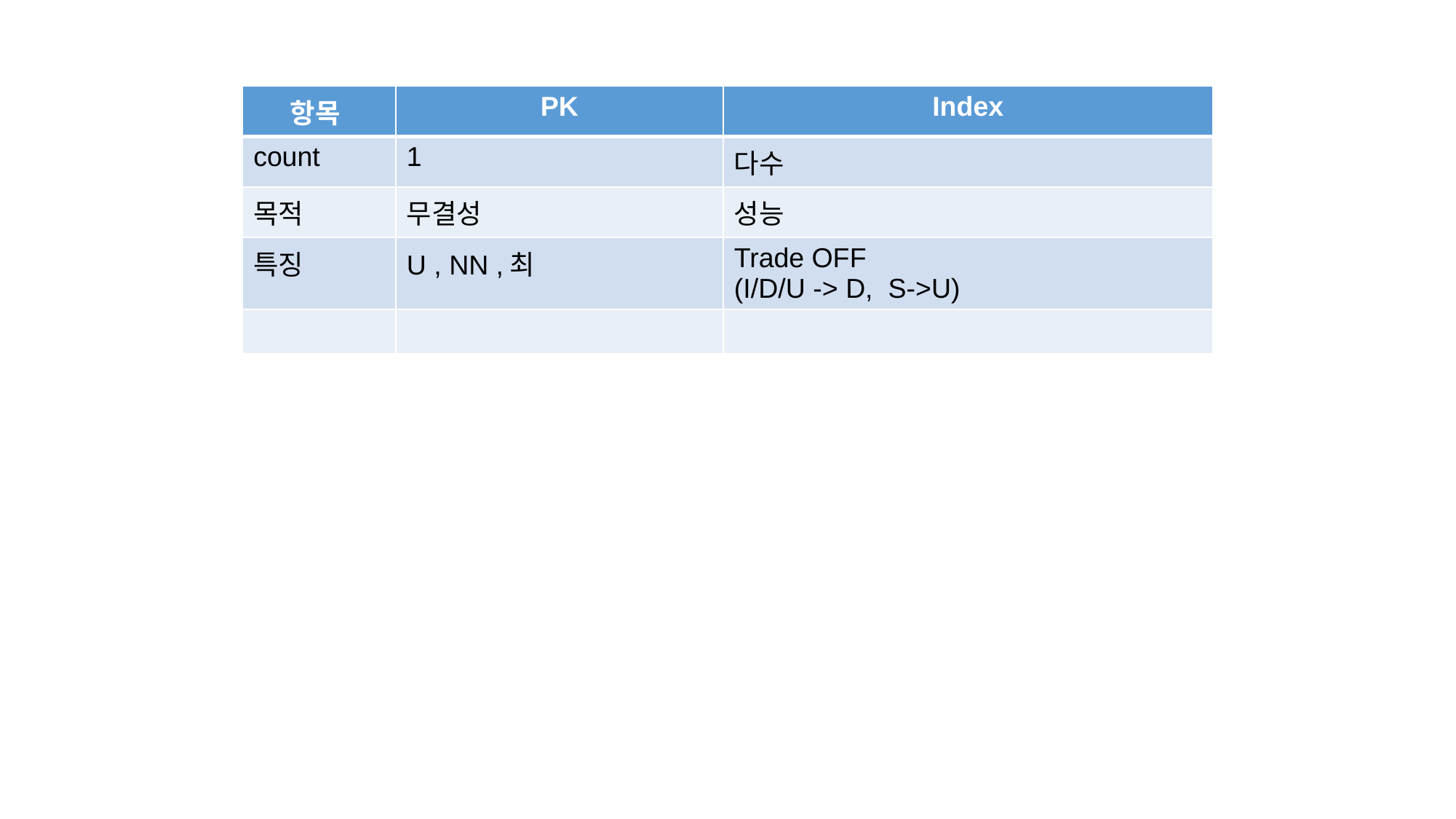

| 항목 | PK | Index |
| --- | --- | --- |
| count | 1 | 다수 |
| 목적 | 무결성 | 성능 |
| 특징 | U , NN ,최 | Trade OFF (I/D/U -> D, S->U) |
|  |  |  |